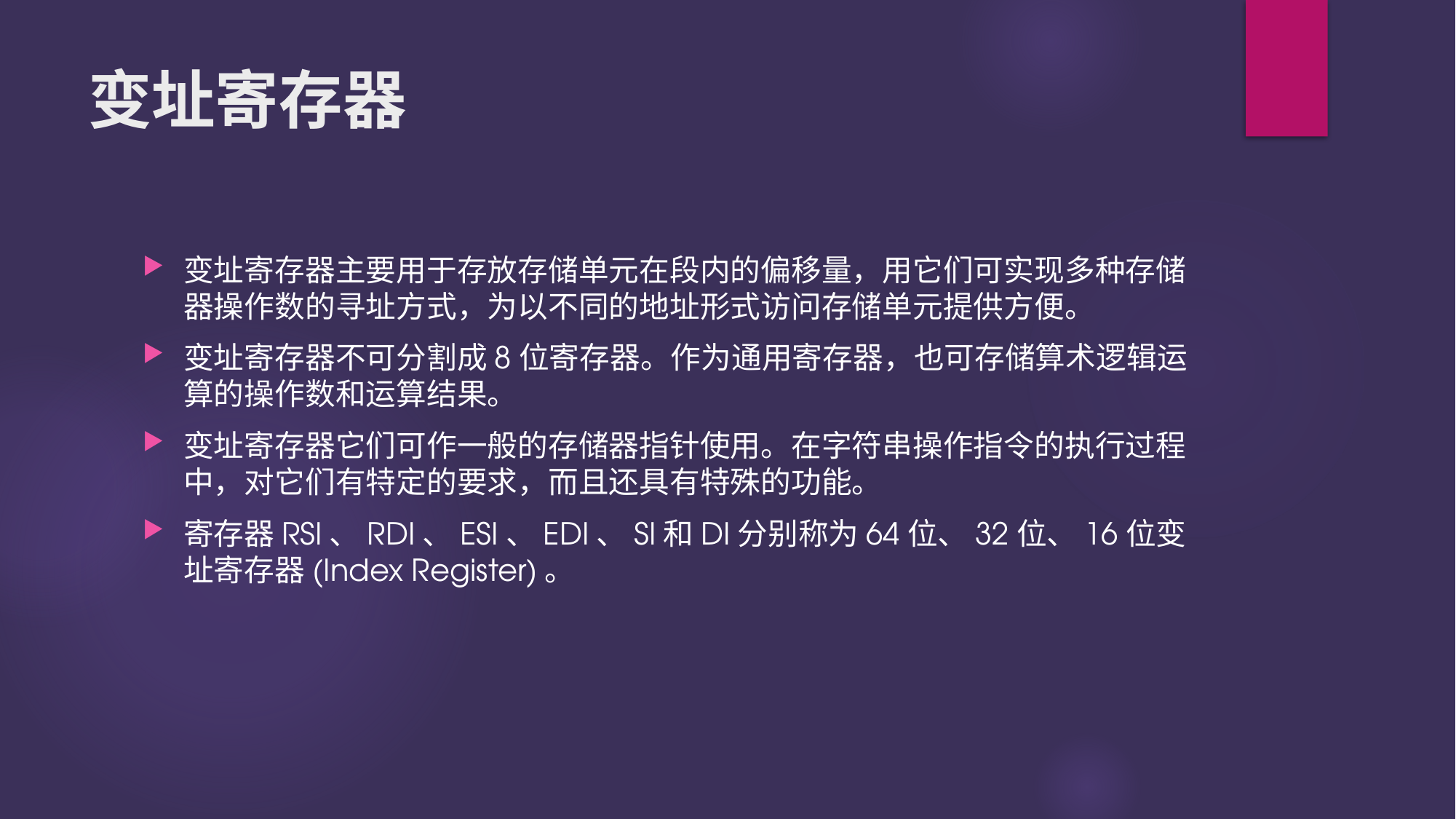

# 变址寄存器
变址寄存器主要用于存放存储单元在段内的偏移量，用它们可实现多种存储器操作数的寻址方式，为以不同的地址形式访问存储单元提供方便。
变址寄存器不可分割成8位寄存器。作为通用寄存器，也可存储算术逻辑运算的操作数和运算结果。
变址寄存器它们可作一般的存储器指针使用。在字符串操作指令的执行过程中，对它们有特定的要求，而且还具有特殊的功能。
寄存器RSI、RDI、ESI、EDI、SI和DI分别称为64位、32位、16位变址寄存器(Index Register)。